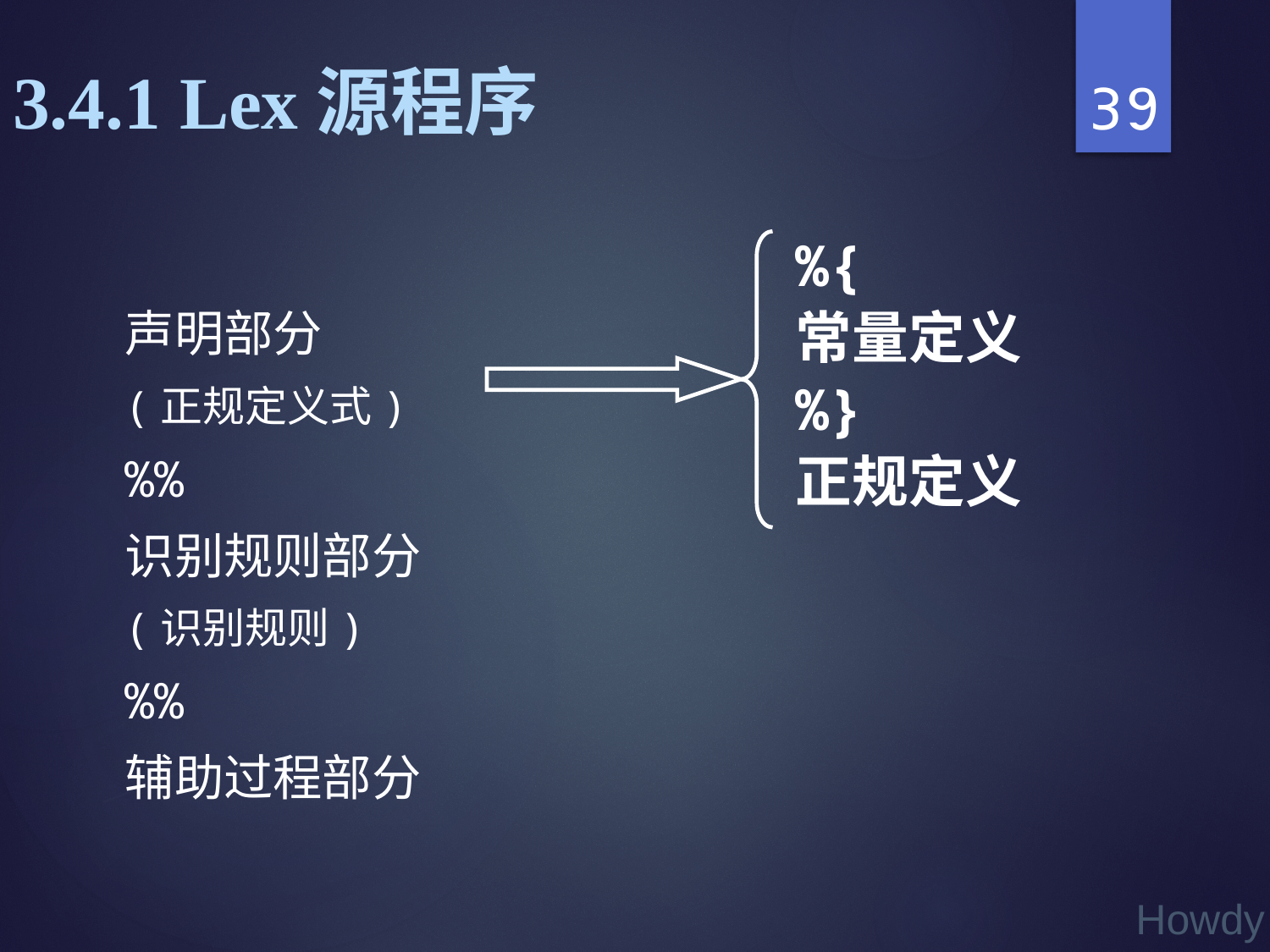

39
3.4.1 Lex源程序

%{
常量定义
%}
正规定义
声明部分
(正规定义式)
%%
识别规则部分
(识别规则)
%%
辅助过程部分